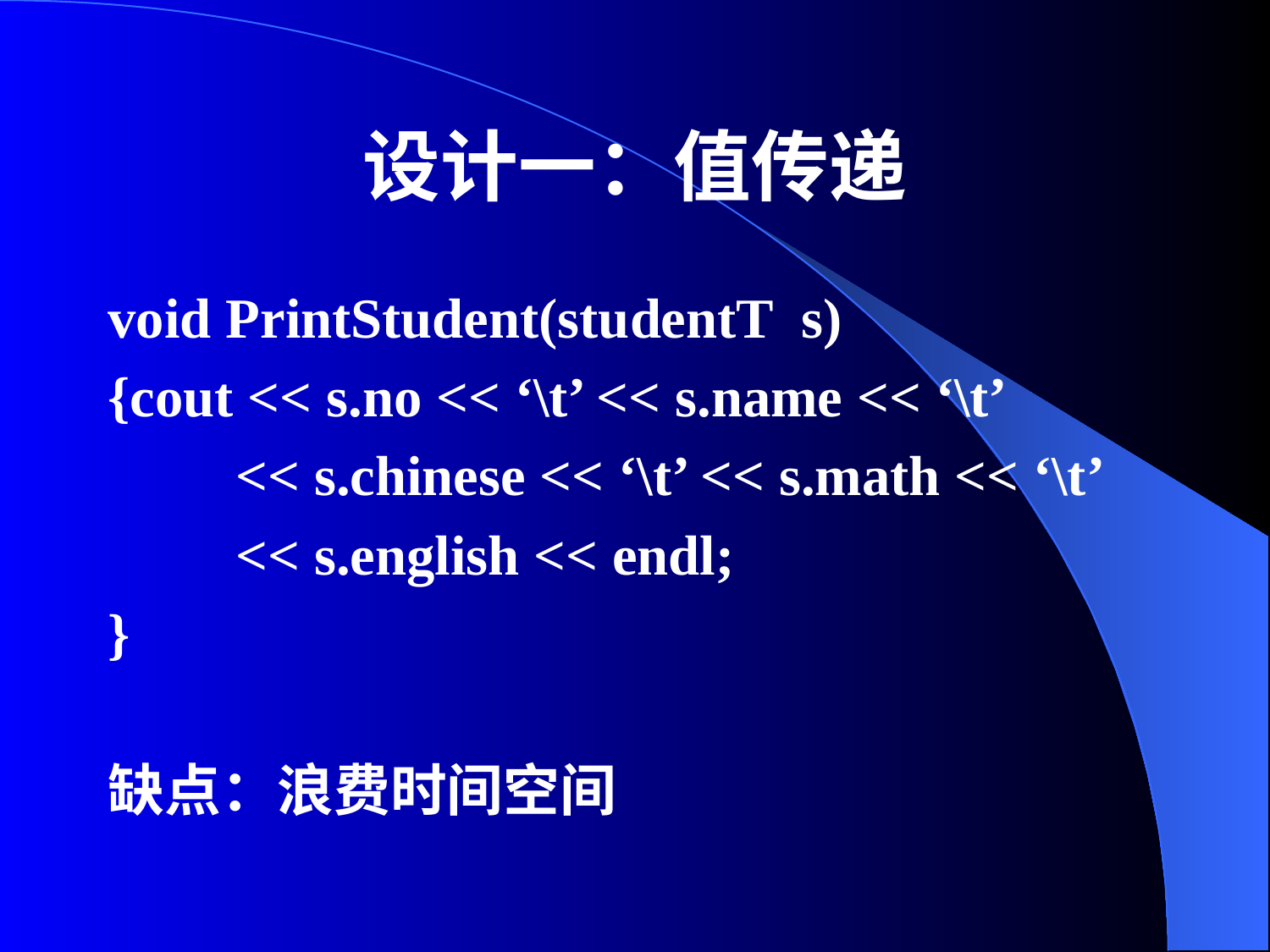

# 设计一：值传递
void PrintStudent(studentT  s)
{cout << s.no << ‘\t’ << s.name << ‘\t’
         << s.chinese << ‘\t’ << s.math << ‘\t’
         << s.english << endl;
}

缺点：浪费时间空间